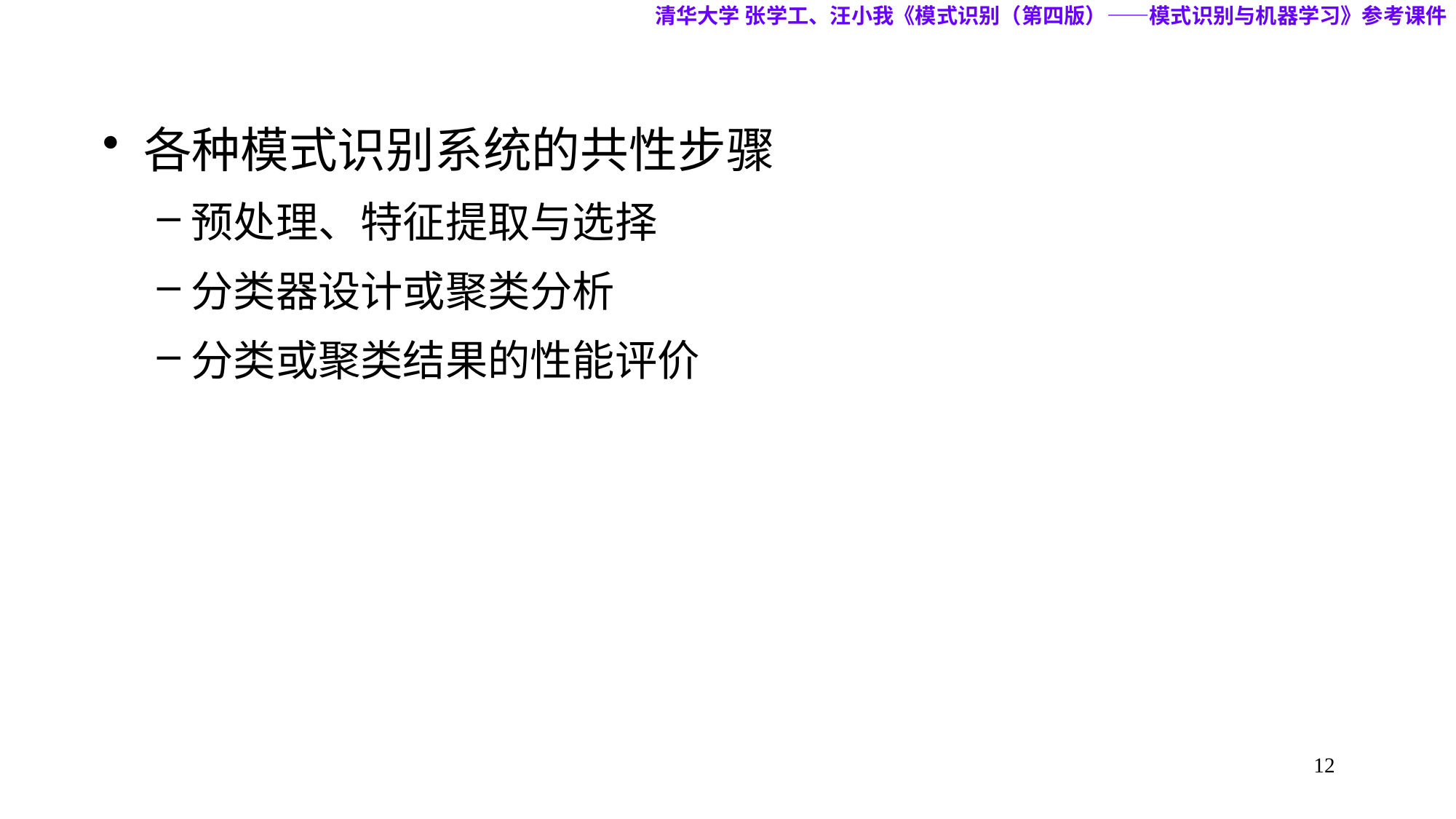

清华大学 张学工、汪小我《模式识别（第四版）——模式识别与机器学习》参考课件
各种模式识别系统的共性步骤
预处理、特征提取与选择
分类器设计或聚类分析
分类或聚类结果的性能评价
12